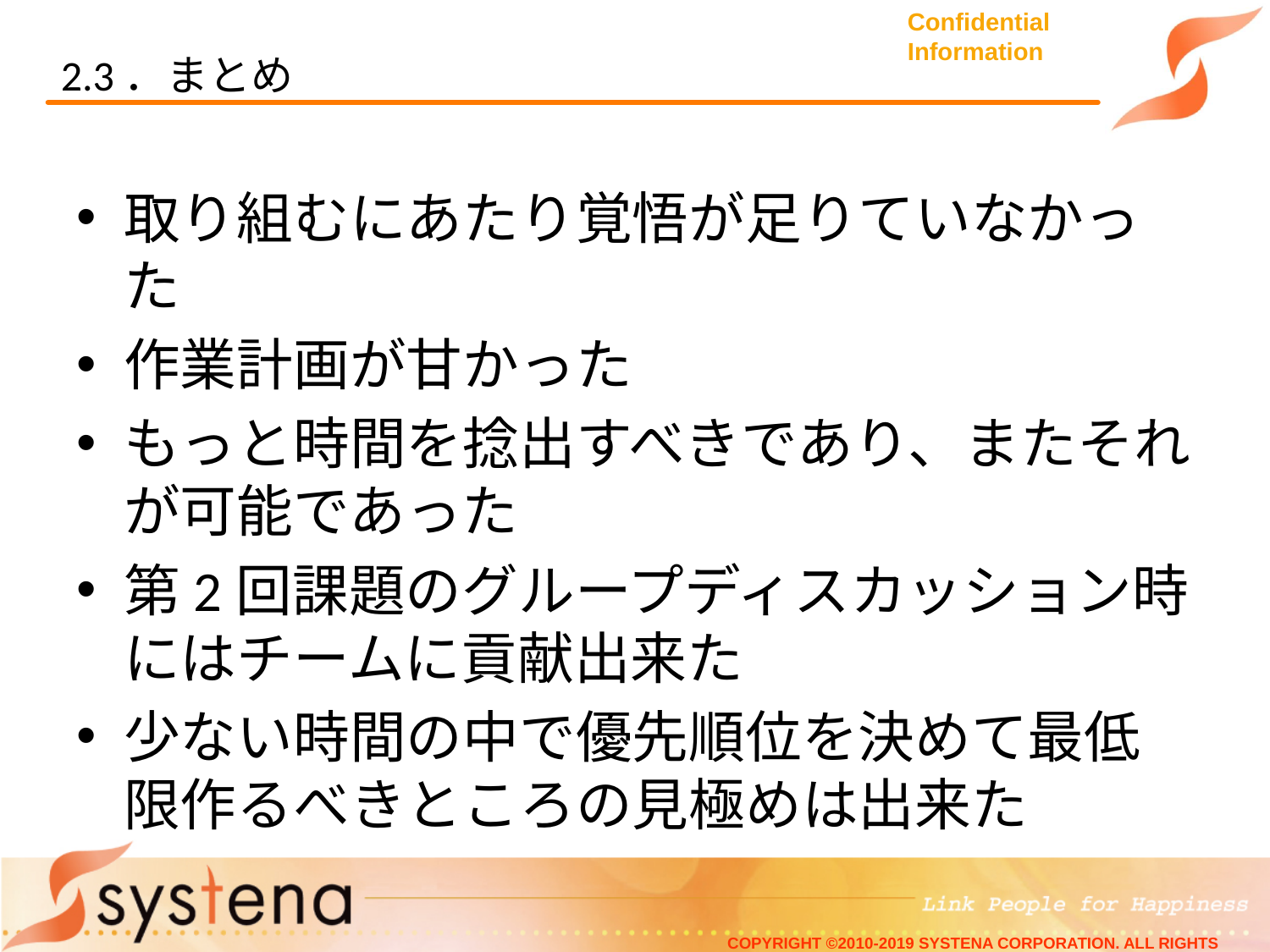

# 2.3．まとめ
取り組むにあたり覚悟が足りていなかった
作業計画が甘かった
もっと時間を捻出すべきであり、またそれが可能であった
第2回課題のグループディスカッション時にはチームに貢献出来た
少ない時間の中で優先順位を決めて最低限作るべきところの見極めは出来た